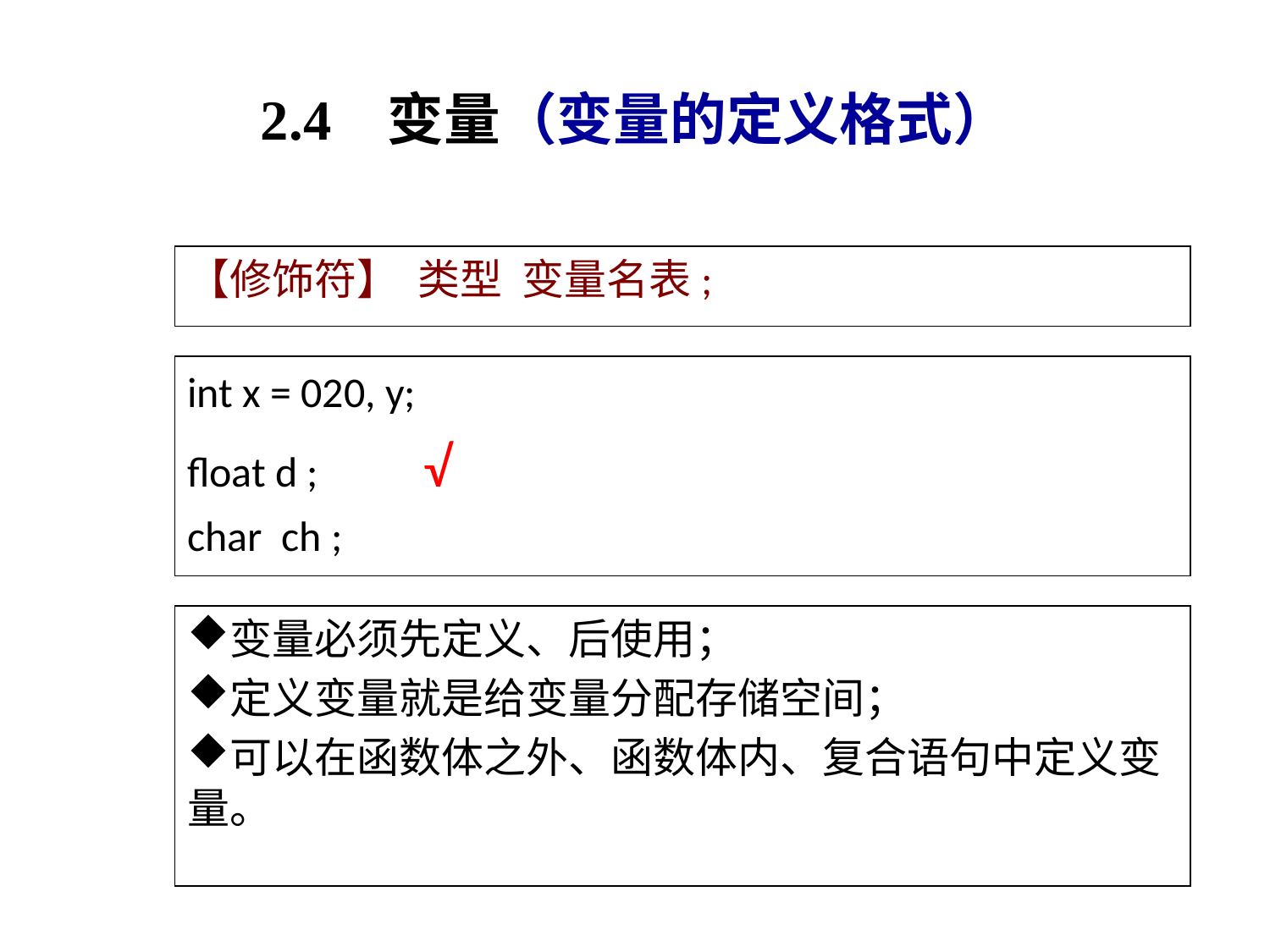

# 2.4   变量（变量的定义格式）
【修饰符】  类型  变量名表;
int x = 020, y;
float d ;           √
char  ch ;
变量必须先定义、后使用；
定义变量就是给变量分配存储空间；
可以在函数体之外、函数体内、复合语句中定义变量。